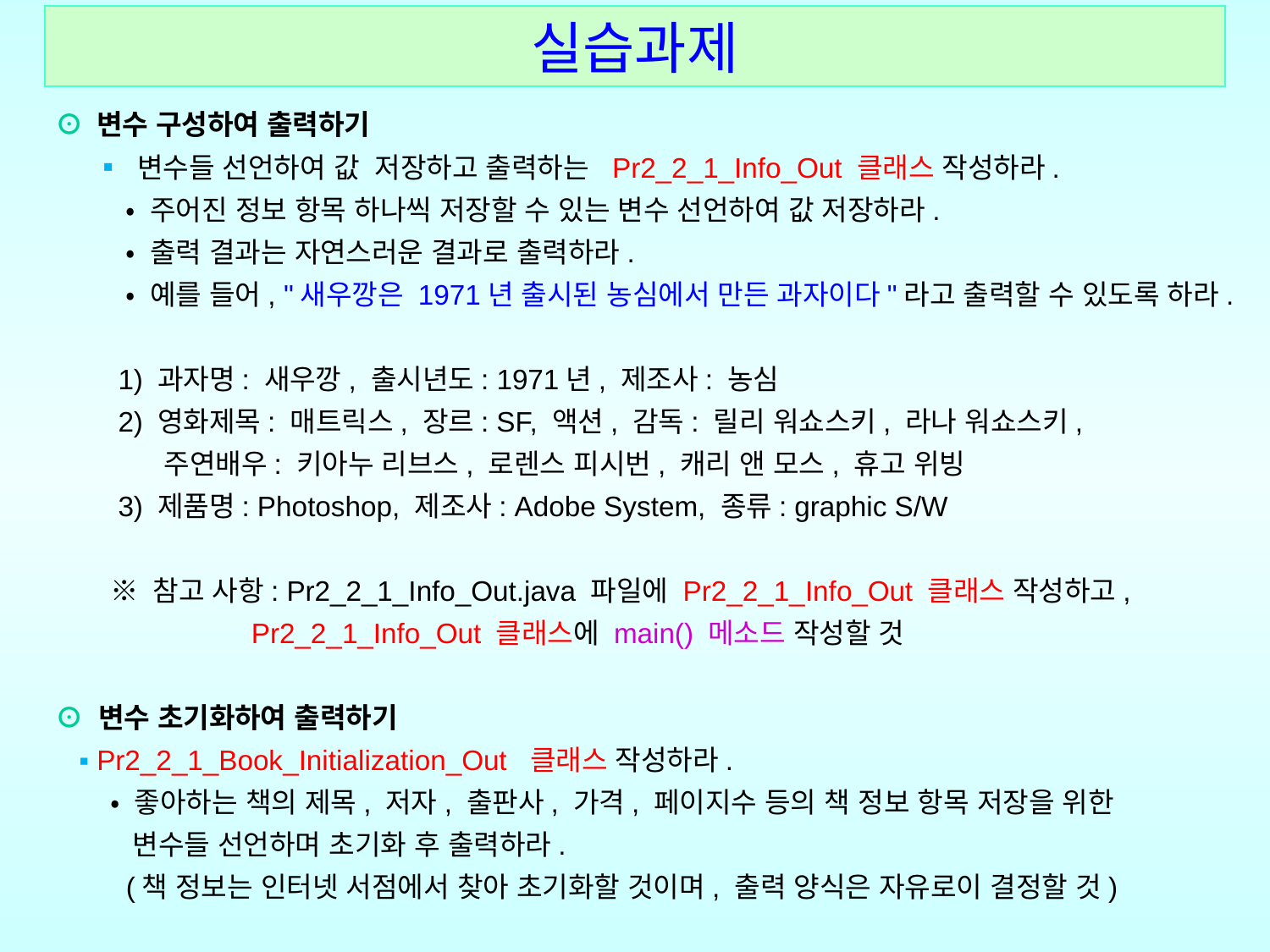

실습과제
⊙ 변수 구성하여 출력하기
     ▪ 변수들 선언하여 값  저장하고 출력하는  Pr2_2_1_Info_Out 클래스 작성하라.
         • 주어진 정보 항목 하나씩 저장할 수 있는 변수 선언하여 값 저장하라.
         • 출력 결과는 자연스러운 결과로 출력하라.
         • 예를 들어, "새우깡은 1971년 출시된 농심에서 만든 과자이다"라고 출력할 수 있도록 하라.

        1) 과자명: 새우깡, 출시년도: 1971년, 제조사: 농심
        2) 영화제목: 매트릭스, 장르: SF, 액션, 감독: 릴리 워쇼스키, 라나 워쇼스키,
             주연배우: 키아누 리브스, 로렌스 피시번, 캐리 앤 모스, 휴고 위빙
        3) 제품명: Photoshop, 제조사: Adobe System, 종류: graphic S/W

       ※ 참고 사항: Pr2_2_1_Info_Out.java 파일에 Pr2_2_1_Info_Out 클래스 작성하고,
                         Pr2_2_1_Info_Out 클래스에 main() 메소드 작성할 것

⊙ 변수 초기화하여 출력하기
   ▪ Pr2_2_1_Book_Initialization_Out  클래스 작성하라.
       • 좋아하는 책의 제목, 저자, 출판사, 가격, 페이지수 등의 책 정보 항목 저장을 위한
         변수들 선언하며 초기화 후 출력하라.
         (책 정보는 인터넷 서점에서 찾아 초기화할 것이며, 출력 양식은 자유로이 결정할 것)